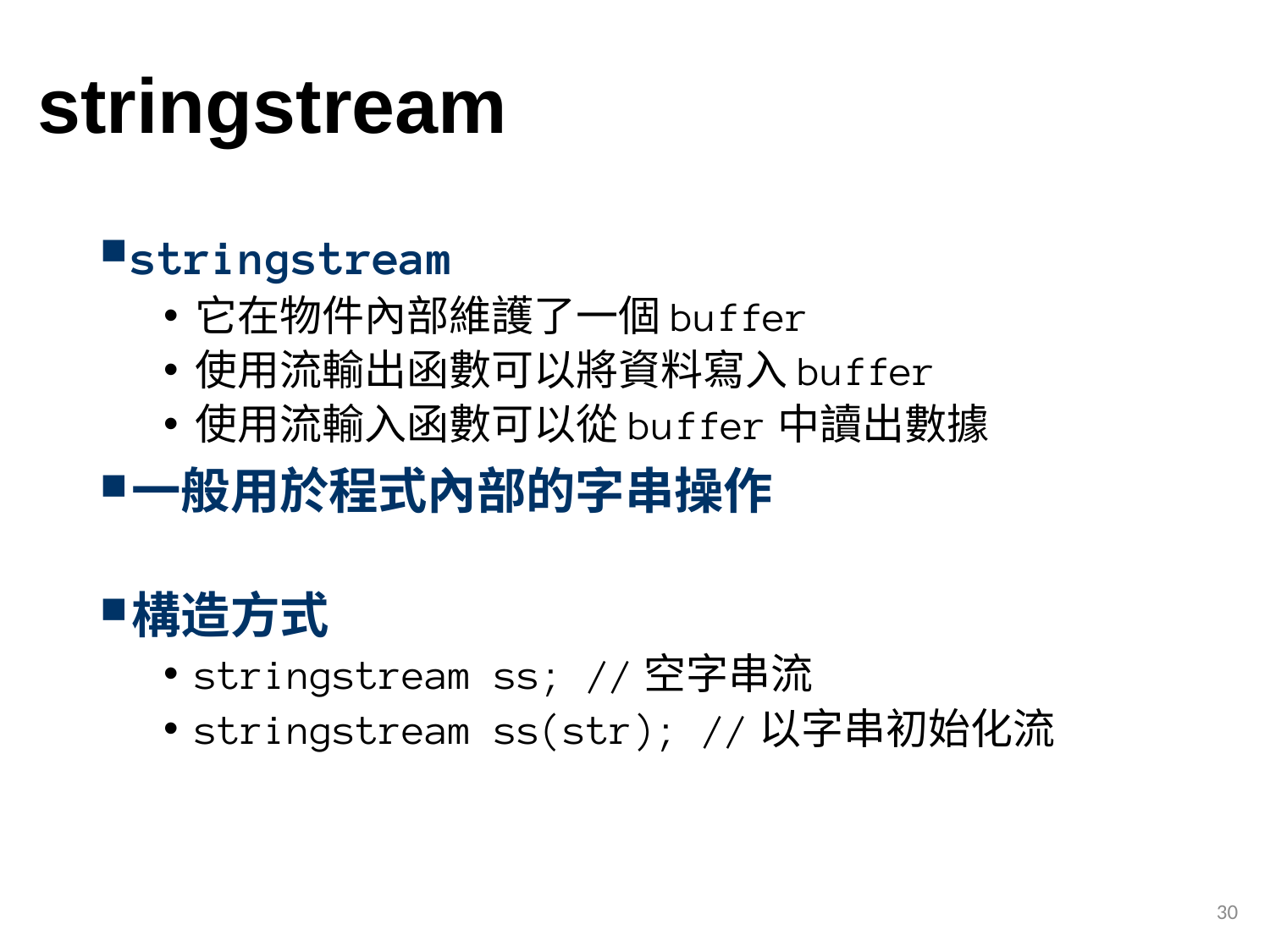

# stringstream
stringstream
它在物件內部維護了一個buffer
使用流輸出函數可以將資料寫入buffer
使用流輸入函數可以從buffer中讀出數據
一般用於程式內部的字串操作
構造方式
stringstream ss; //空字串流
stringstream ss(str); //以字串初始化流
30